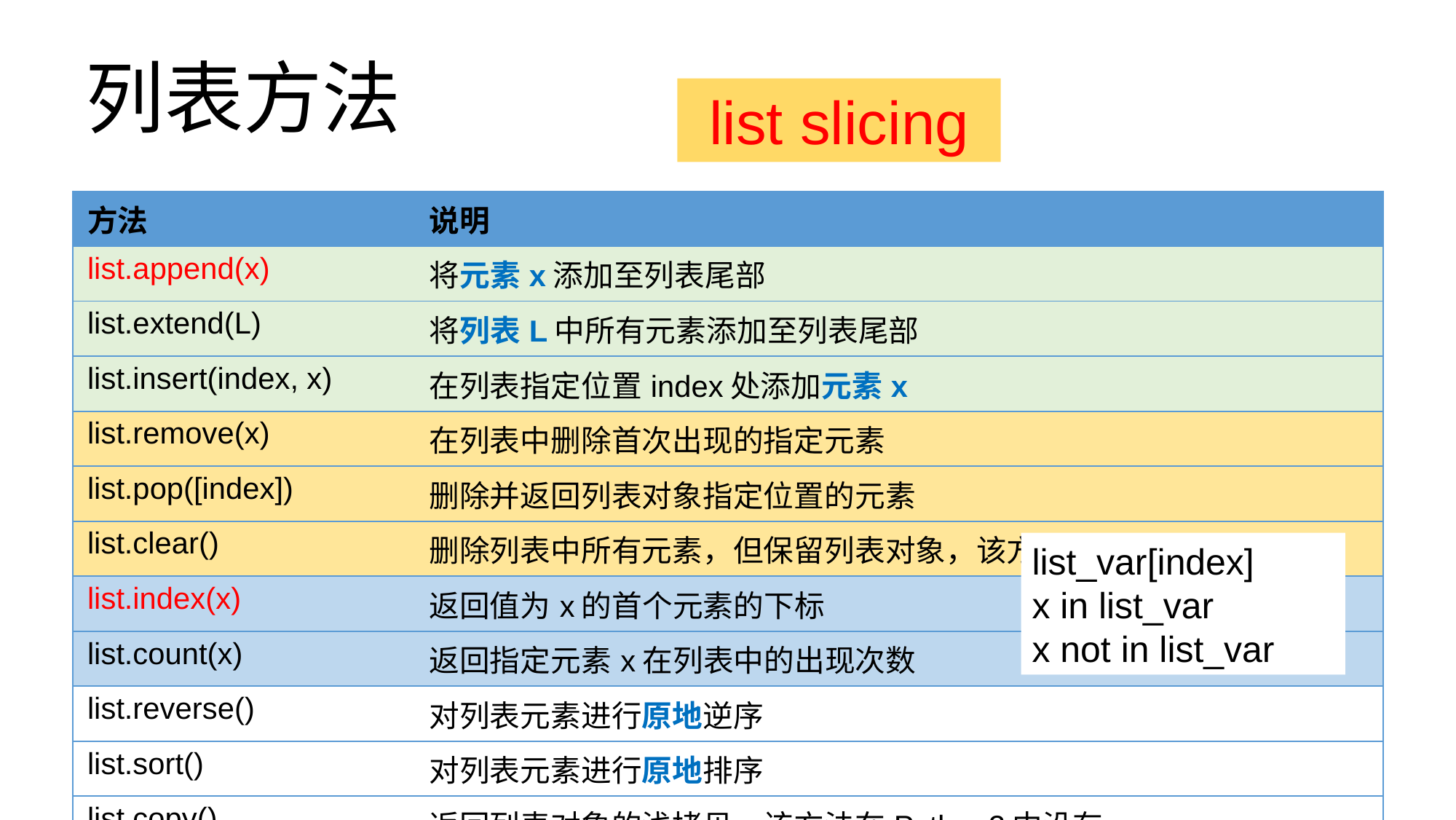

# 列表方法
list slicing
| 方法 | 说明 |
| --- | --- |
| list.append(x) | 将元素x添加至列表尾部 |
| list.extend(L) | 将列表L中所有元素添加至列表尾部 |
| list.insert(index, x) | 在列表指定位置index处添加元素x |
| list.remove(x) | 在列表中删除首次出现的指定元素 |
| list.pop([index]) | 删除并返回列表对象指定位置的元素 |
| list.clear() | 删除列表中所有元素，但保留列表对象，该方法在Python2中没有 |
| list.index(x) | 返回值为x的首个元素的下标 |
| list.count(x) | 返回指定元素x在列表中的出现次数 |
| list.reverse() | 对列表元素进行原地逆序 |
| list.sort() | 对列表元素进行原地排序 |
| list.copy() | 返回列表对象的浅拷贝，该方法在Python2中没有 |
list_var[index]
x in list_var
x not in list_var